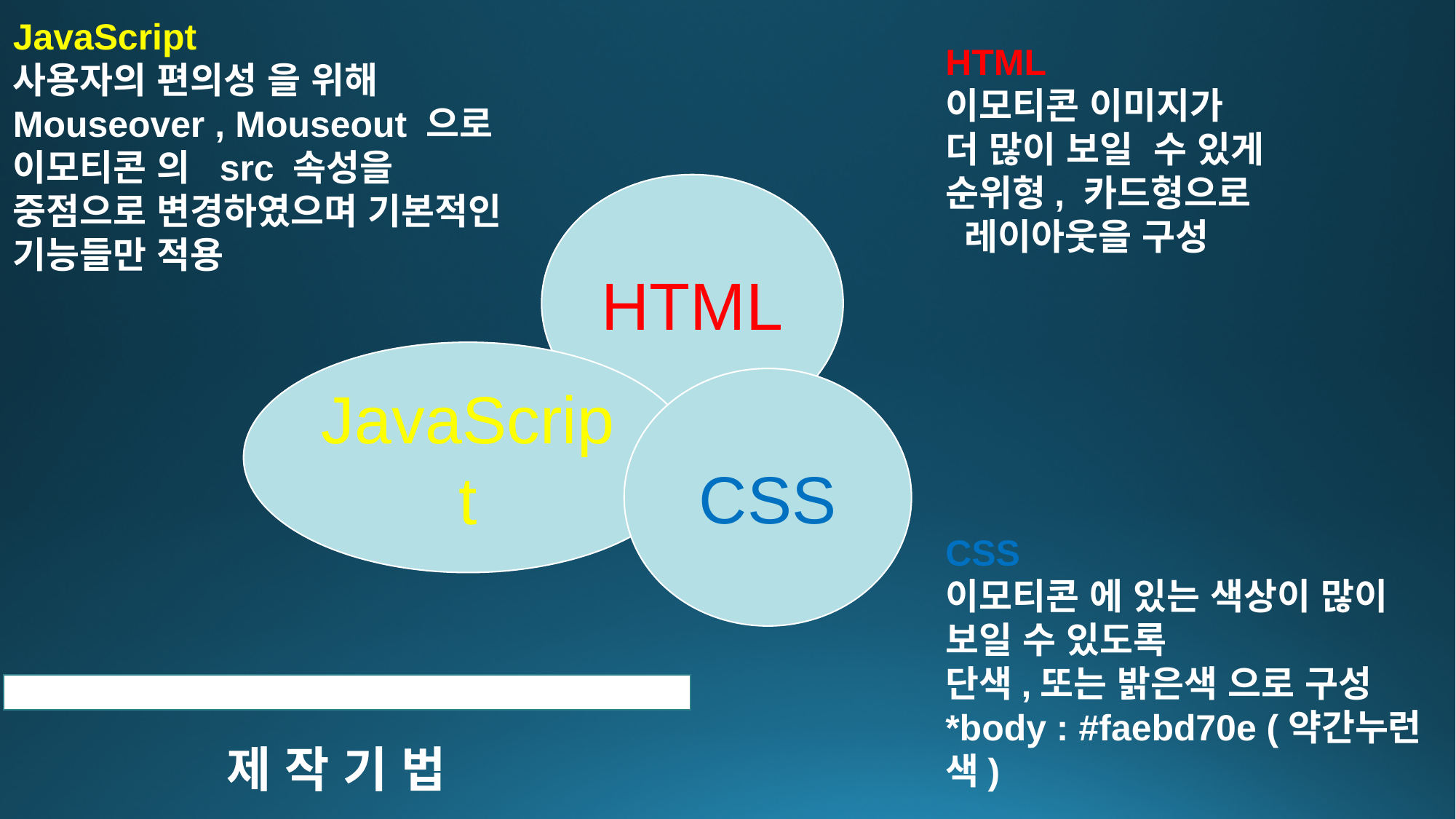

JavaScript
사용자의 편의성 을 위해
Mouseover , Mouseout 으로 이모티콘 의  src 속성을
중점으로 변경하였으며 기본적인 기능들만 적용

HTML
이모티콘 이미지가
더 많이 보일  수 있게
순위형, 카드형으로
 레이아웃을 구성

HTML
JavaScript
CSS
CSS
이모티콘 에 있는 색상이 많이 보일 수 있도록
단색,또는 밝은색 으로 구성
*body : #faebd70e (약간누런색)

제 작 기 법